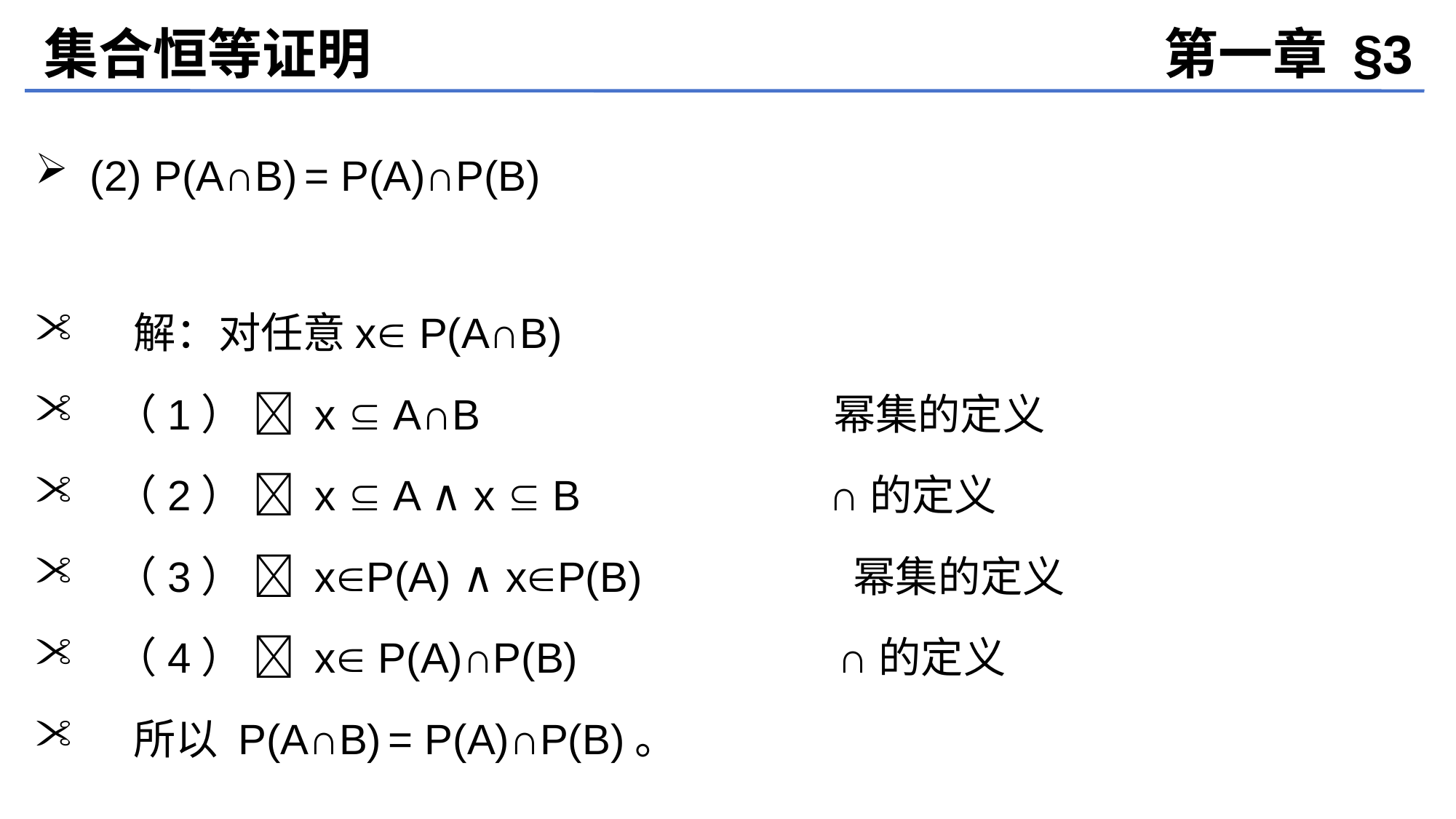

集合恒等证明
第一章 §3
(2) P(A∩B) = P(A)∩P(B)

     解：对任意x∈ P(A∩B)
   （1） ⇔ x ⊆ A∩B                             幂集的定义
   （2） ⇔ x ⊆ A ∧ x ⊆ B                     ∩的定义
   （3） ⇔ x∈P(A) ∧ x∈P(B)                 幂集的定义
   （4） ⇔ x∈ P(A)∩P(B)                      ∩的定义
     所以 P(A∩B) = P(A)∩P(B)。